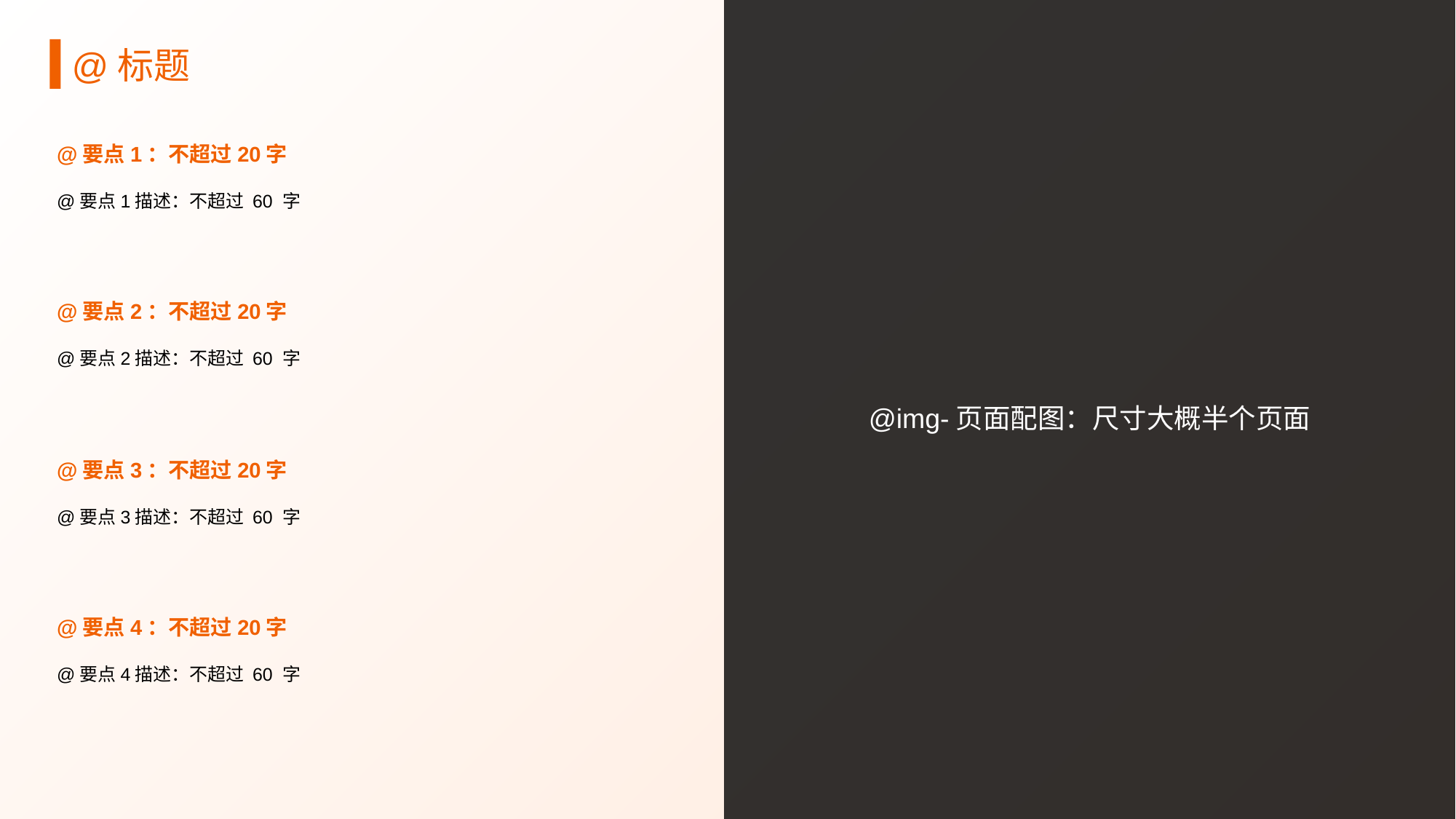

@img-页面配图：尺寸大概半个页面
# @标题
@要点1：不超过20字
@要点1描述：不超过 60 字
@要点2：不超过20字
@要点2描述：不超过 60 字
@要点3：不超过20字
@要点3描述：不超过 60 字
@要点4：不超过20字
@要点4描述：不超过 60 字